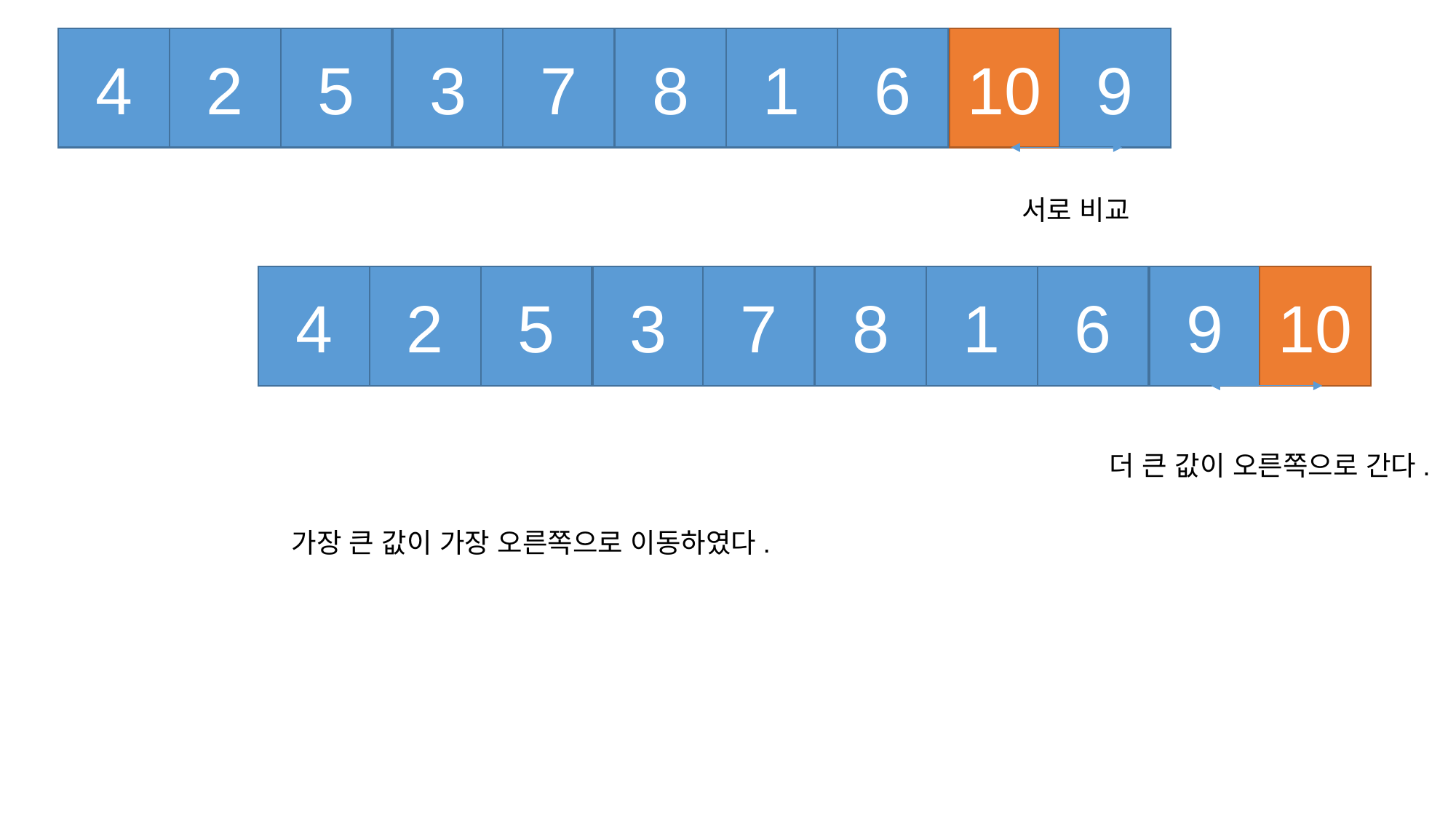

7
9
5
3
6
10
2
1
4
8
서로 비교
7
10
5
3
6
9
2
1
4
8
더 큰 값이 오른쪽으로 간다.
가장 큰 값이 가장 오른쪽으로 이동하였다.